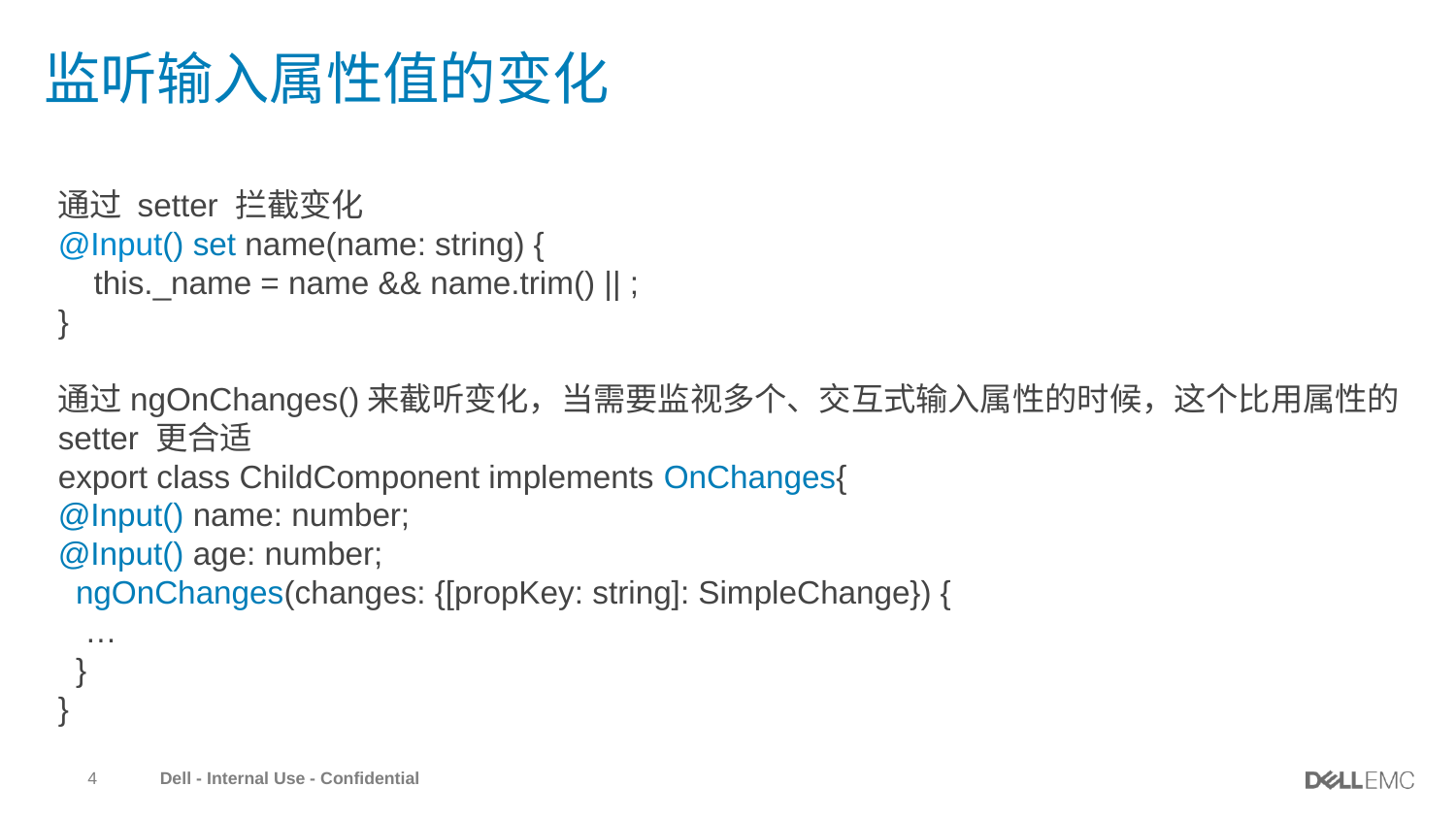

# 监听输入属性值的变化
通过 setter 拦截变化
@Input() set name(name: string) {
    this._name = name && name.trim() || ;
}

通过ngOnChanges()来截听变化，当需要监视多个、交互式输入属性的时候，这个比用属性的 setter 更合适
export class ChildComponent implements OnChanges{
@Input() name: number;
@Input() age: number;
  ngOnChanges(changes: {[propKey: string]: SimpleChange}) {
   …
  }
}